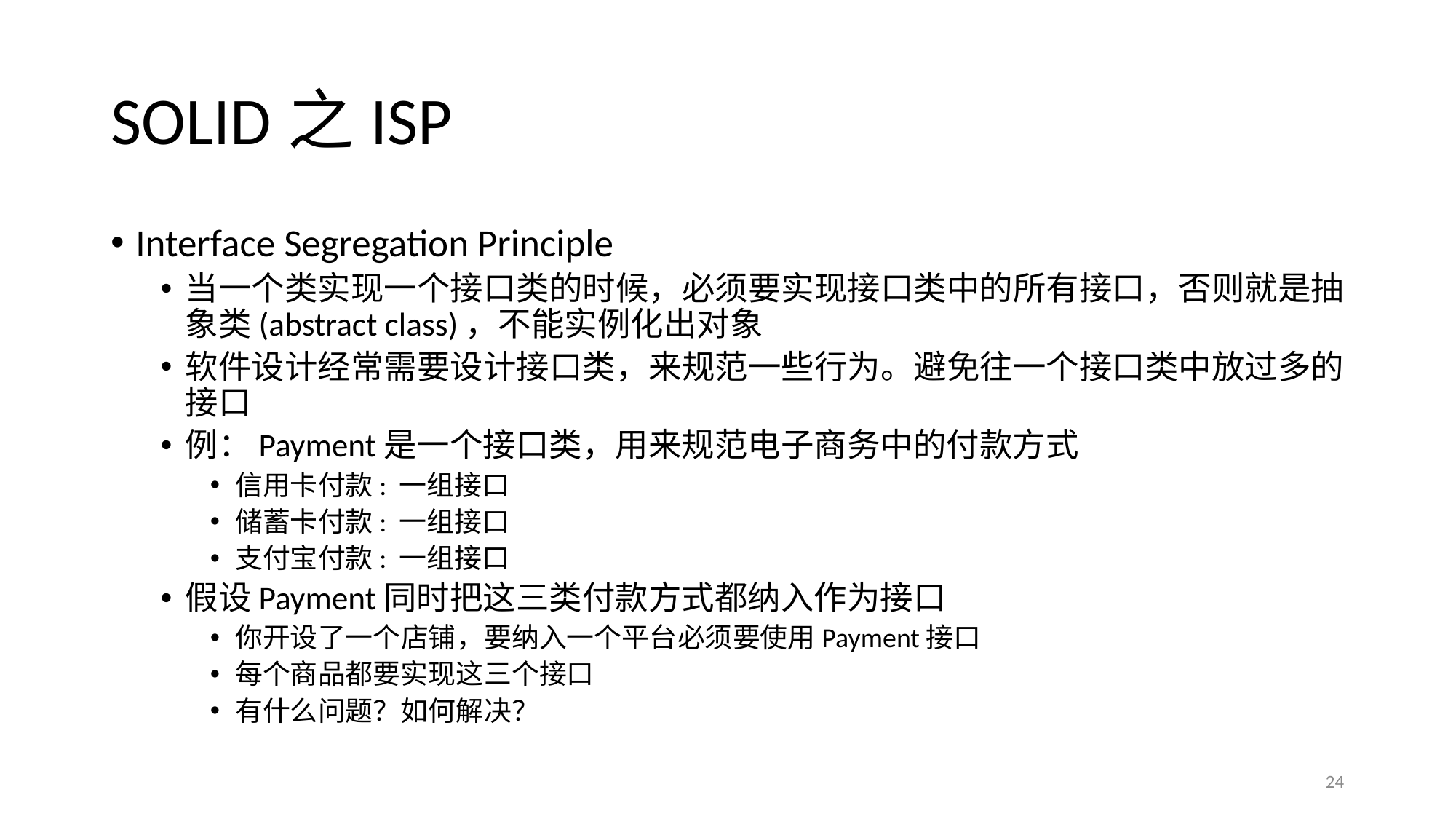

# SOLID之ISP
Interface Segregation Principle
当一个类实现一个接口类的时候，必须要实现接口类中的所有接口，否则就是抽象类(abstract class)，不能实例化出对象
软件设计经常需要设计接口类，来规范一些行为。避免往一个接口类中放过多的接口
例：Payment是一个接口类，用来规范电子商务中的付款方式
信用卡付款: 一组接口
储蓄卡付款: 一组接口
支付宝付款: 一组接口
假设Payment同时把这三类付款方式都纳入作为接口
你开设了一个店铺，要纳入一个平台必须要使用Payment接口
每个商品都要实现这三个接口
有什么问题？如何解决？
24